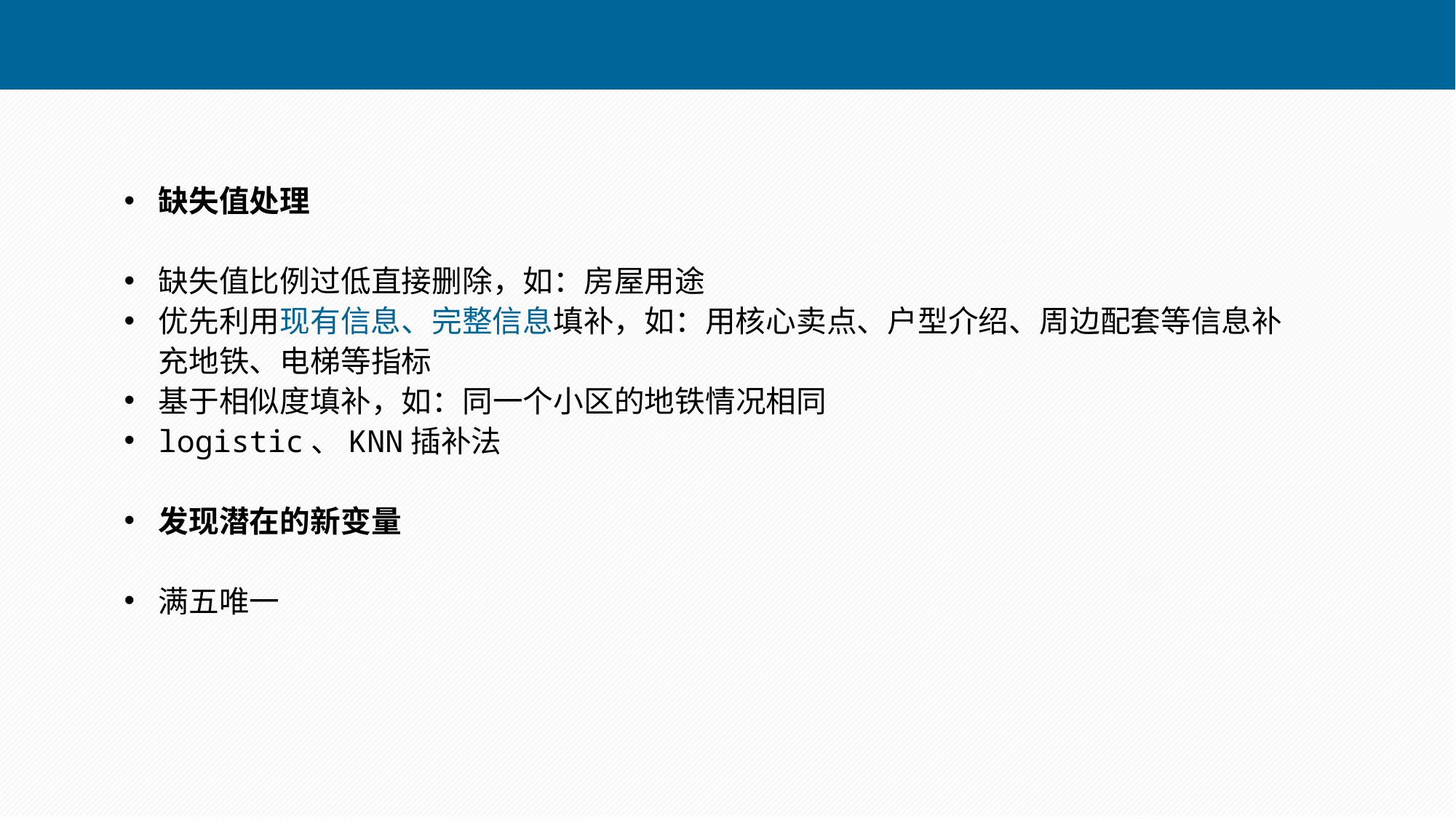

缺失值处理

缺失值比例过低直接删除，如：房屋用途
优先利用现有信息、完整信息填补，如：用核心卖点、户型介绍、周边配套等信息补充地铁、电梯等指标
基于相似度填补，如：同一个小区的地铁情况相同
logistic、KNN插补法

发现潜在的新变量

满五唯一